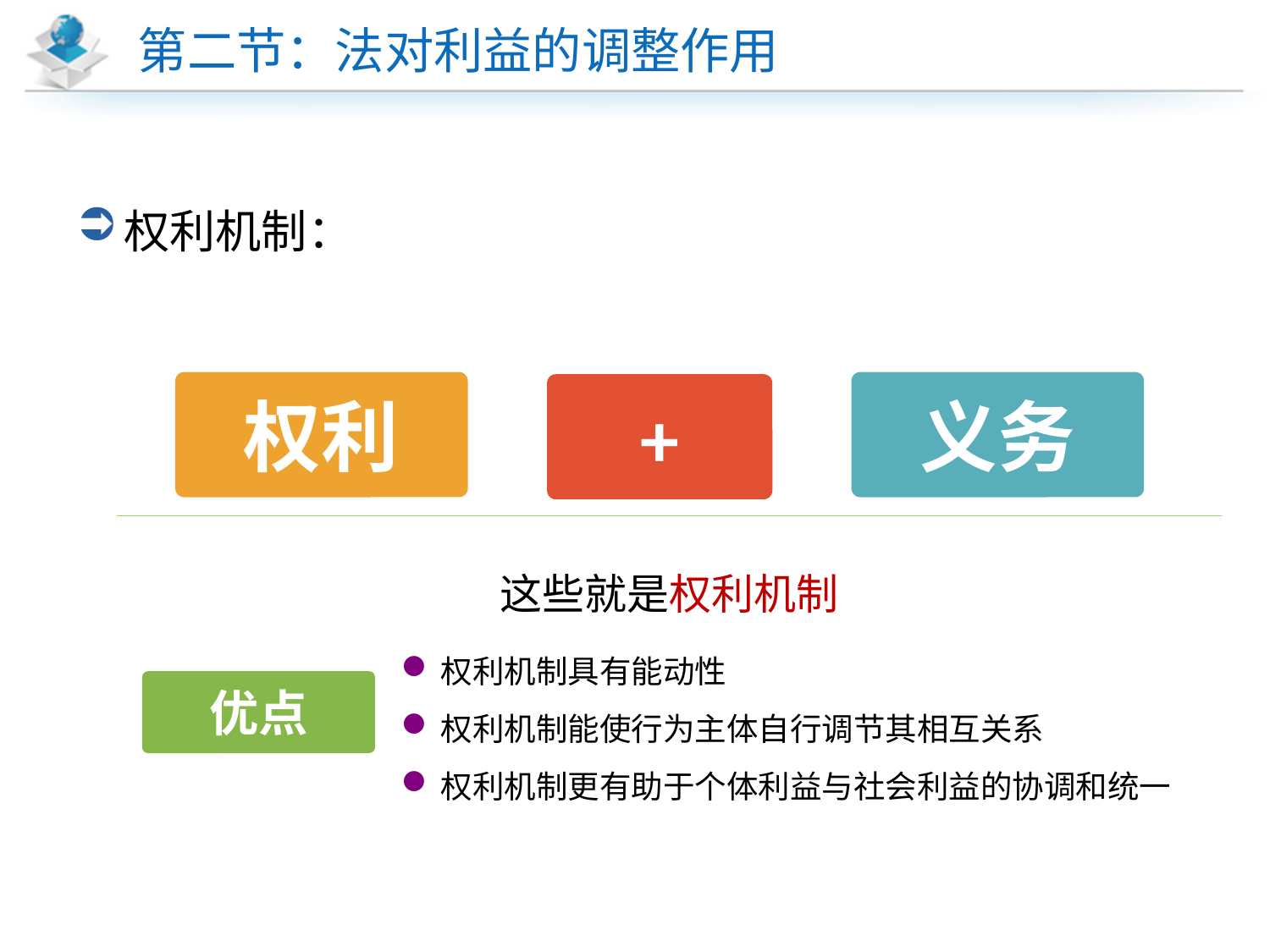

# 第二节：法对利益的调整作用
权利机制：
权利
义务
+
这些就是权利机制
权利机制具有能动性
权利机制能使行为主体自行调节其相互关系
权利机制更有助于个体利益与社会利益的协调和统一
优点